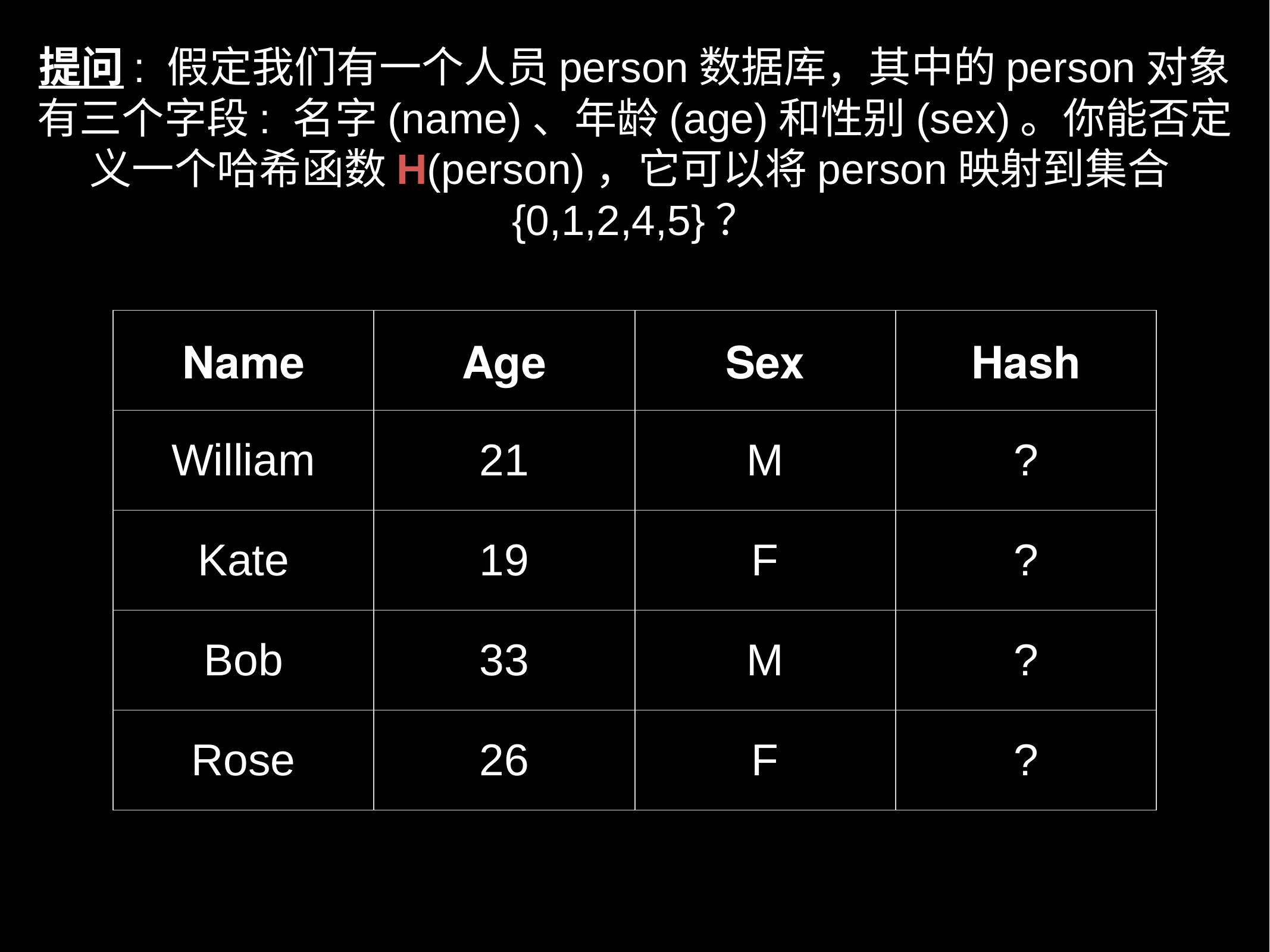

提问: 假定我们有一个人员person数据库，其中的person对象有三个字段: 名字(name)、年龄(age)和性别(sex)。你能否定义一个哈希函数H(person)，它可以将person映射到集合{0,1,2,4,5}？
| Name | Age | Sex | Hash |
| --- | --- | --- | --- |
| William | 21 | M | ? |
| Kate | 19 | F | ? |
| Bob | 33 | M | ? |
| Rose | 26 | F | ? |